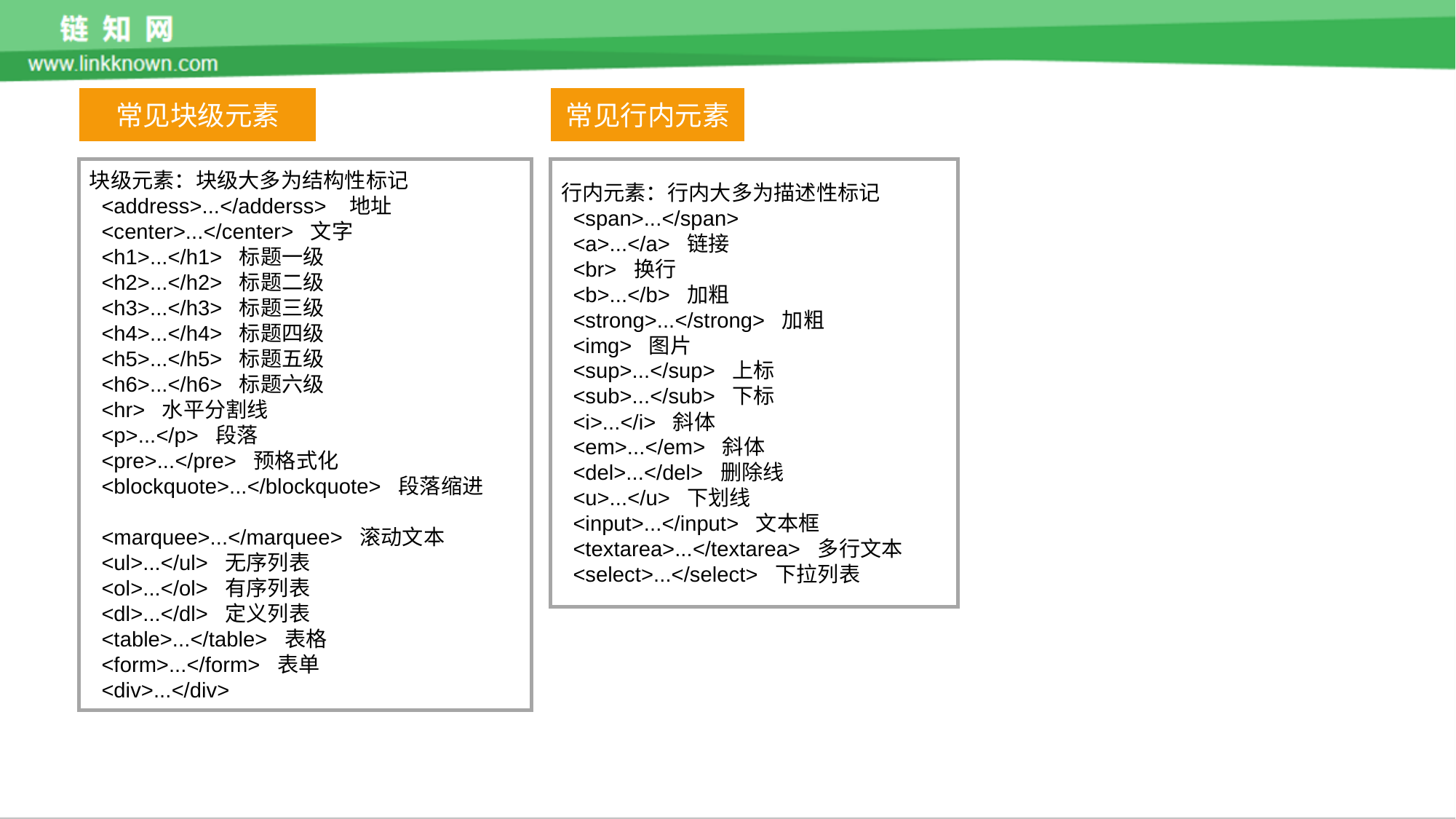

常见块级元素
常见行内元素
块级元素：块级大多为结构性标记
  <address>...</adderss>   地址
  <center>...</center>  文字
  <h1>...</h1>  标题一级
  <h2>...</h2>  标题二级
  <h3>...</h3>  标题三级
  <h4>...</h4>  标题四级
  <h5>...</h5>  标题五级
  <h6>...</h6>  标题六级
  <hr>  水平分割线
  <p>...</p>  段落
  <pre>...</pre>  预格式化
  <blockquote>...</blockquote>  段落缩进
  <marquee>...</marquee>  滚动文本
  <ul>...</ul>  无序列表
  <ol>...</ol>  有序列表
  <dl>...</dl>  定义列表
  <table>...</table>  表格
  <form>...</form>  表单
  <div>...</div>
行内元素：行内大多为描述性标记
  <span>...</span>
  <a>...</a>  链接
  <br>  换行
  <b>...</b>  加粗
  <strong>...</strong>  加粗
  <img>  图片
  <sup>...</sup>  上标
  <sub>...</sub>  下标
  <i>...</i>  斜体
  <em>...</em>  斜体
  <del>...</del>  删除线
  <u>...</u>  下划线
  <input>...</input>  文本框
  <textarea>...</textarea>  多行文本
  <select>...</select>  下拉列表